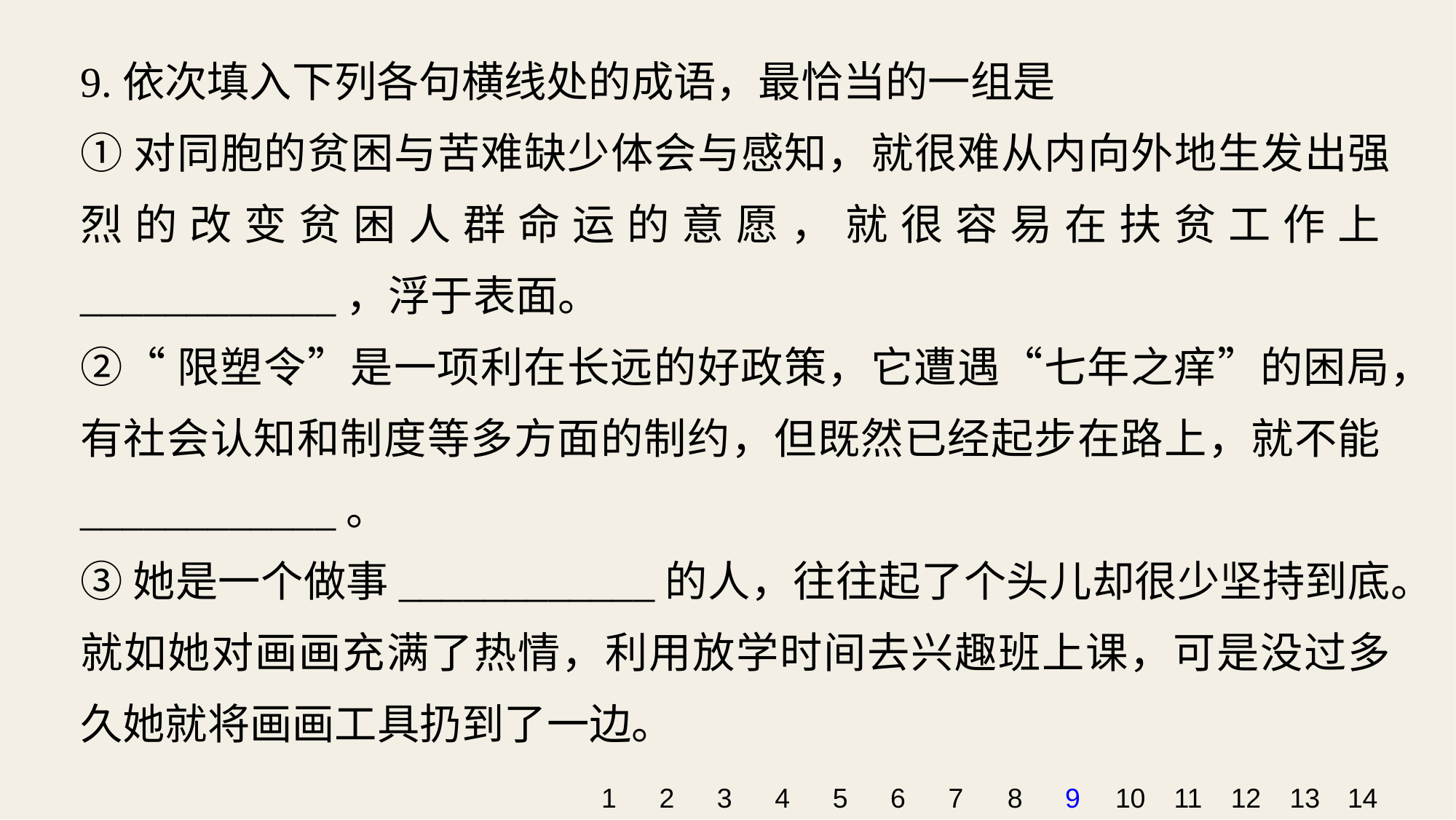

9.依次填入下列各句横线处的成语，最恰当的一组是
①对同胞的贫困与苦难缺少体会与感知，就很难从内向外地生发出强烈的改变贫困人群命运的意愿，就很容易在扶贫工作上____________，浮于表面。
②“限塑令”是一项利在长远的好政策，它遭遇“七年之痒”的困局，有社会认知和制度等多方面的制约，但既然已经起步在路上，就不能____________。
③她是一个做事____________的人，往往起了个头儿却很少坚持到底。就如她对画画充满了热情，利用放学时间去兴趣班上课，可是没过多久她就将画画工具扔到了一边。
1
2
3
4
5
6
7
8
9
10
11
12
13
14